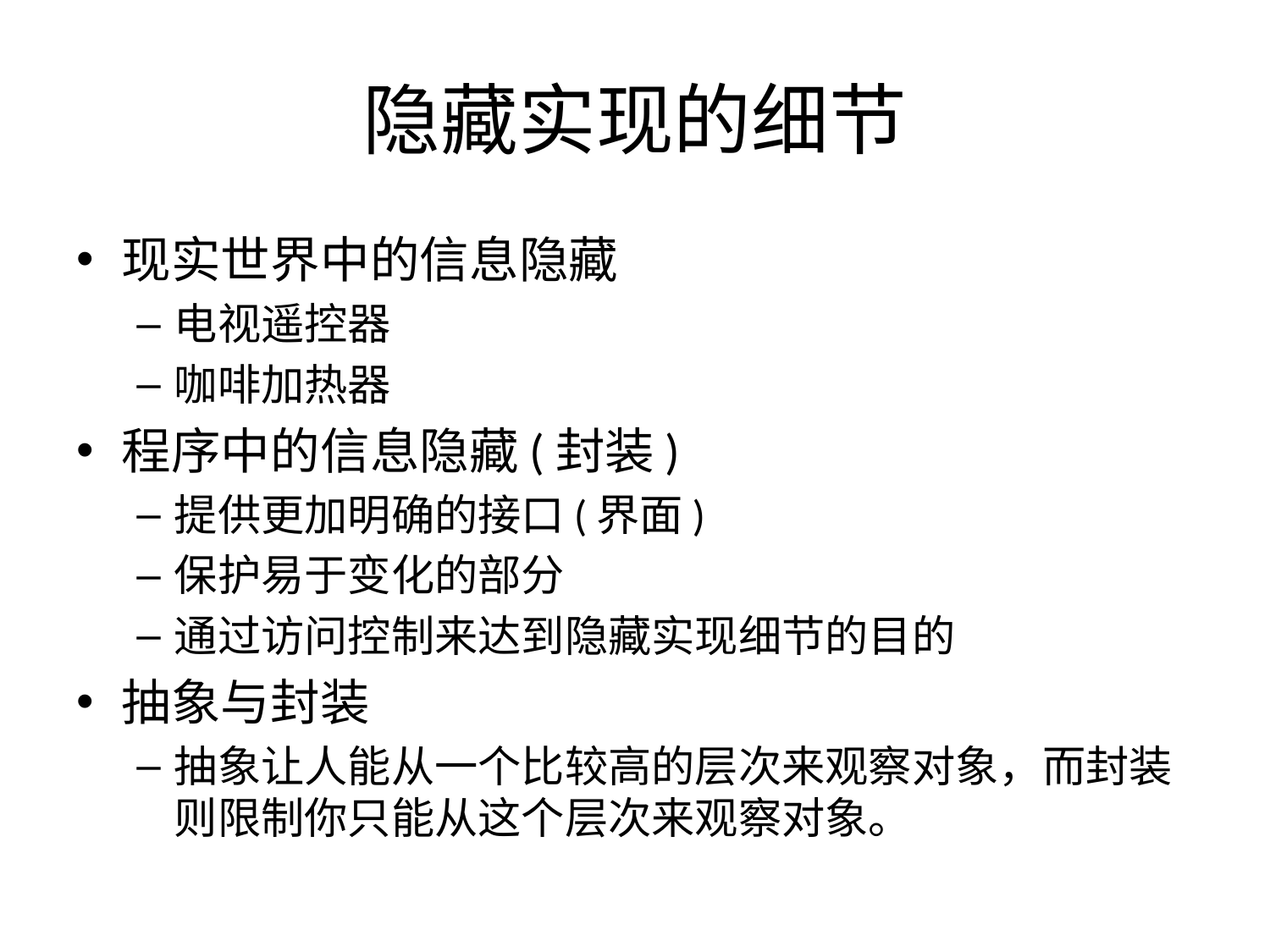

# 隐藏实现的细节
现实世界中的信息隐藏
电视遥控器
咖啡加热器
程序中的信息隐藏(封装)
提供更加明确的接口(界面)
保护易于变化的部分
通过访问控制来达到隐藏实现细节的目的
抽象与封装
抽象让人能从一个比较高的层次来观察对象，而封装则限制你只能从这个层次来观察对象。